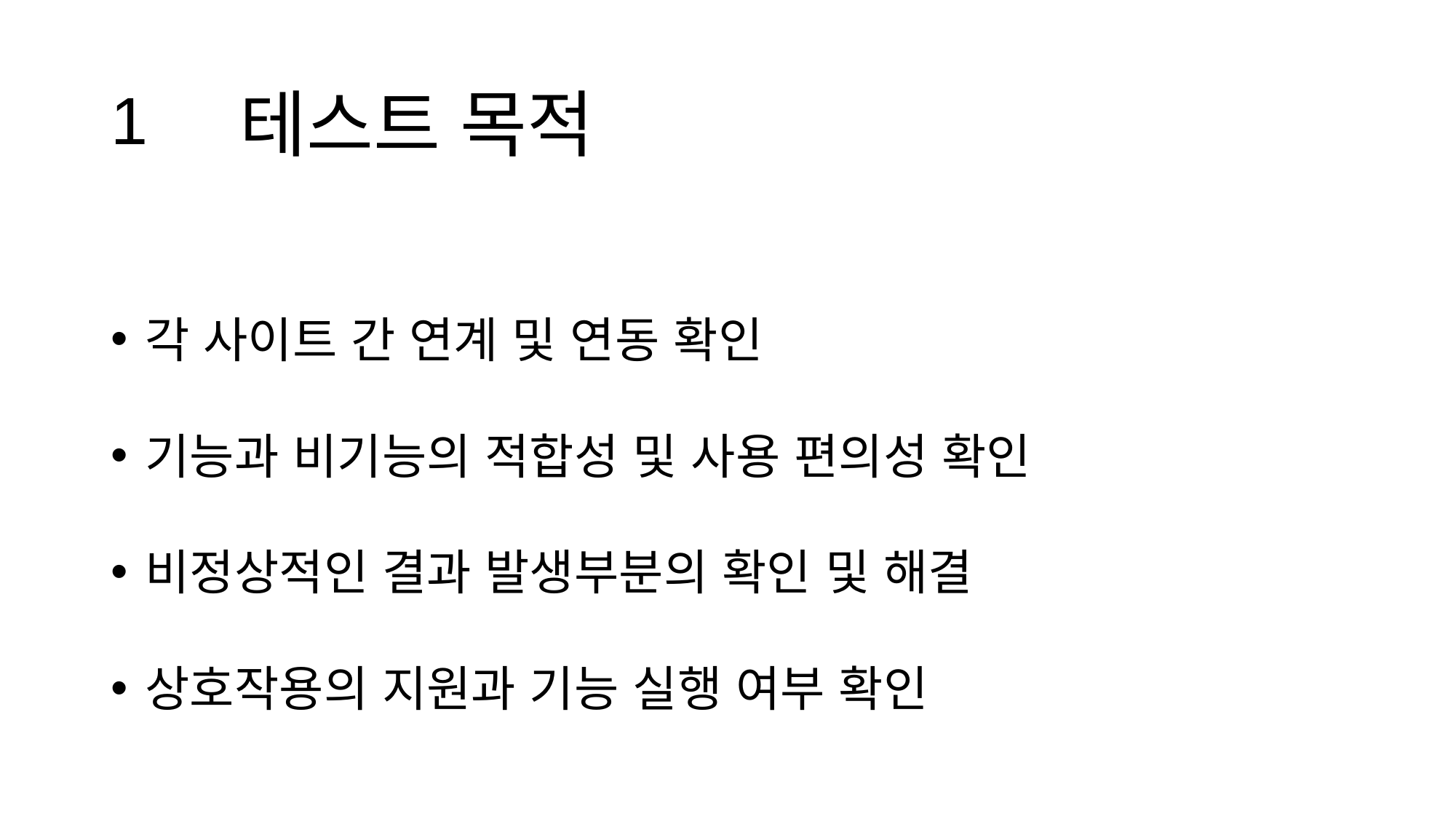

# 1
테스트 목적
각 사이트 간 연계 및 연동 확인

기능과 비기능의 적합성 및 사용 편의성 확인

비정상적인 결과 발생부분의 확인 및 해결

상호작용의 지원과 기능 실행 여부 확인